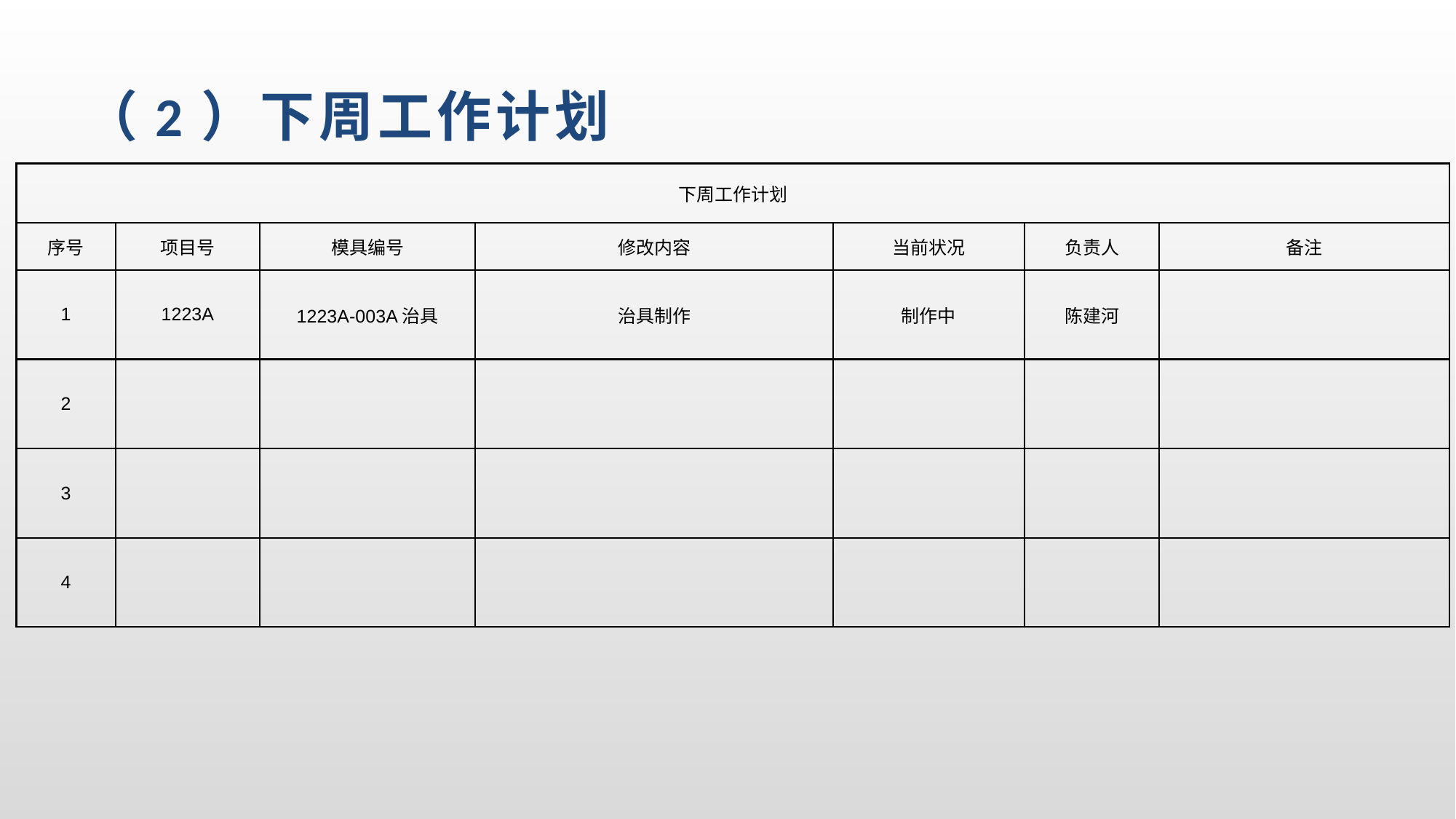

# （2）下周工作计划
| 下周工作计划 |  |  |  |  |  |  |
| --- | --- | --- | --- | --- | --- | --- |
| 序号 | 项目号 | 模具编号 | 修改内容 | 当前状况 | 负责人 | 备注 |
| 1 | 1223A | 1223A-003A治具 | 治具制作 | 制作中 | 陈建河 |  |
| 2 |  |  |  |  |  |  |
| 3 |  |  |  |  |  |  |
| 4 |  |  |  |  |  |  |